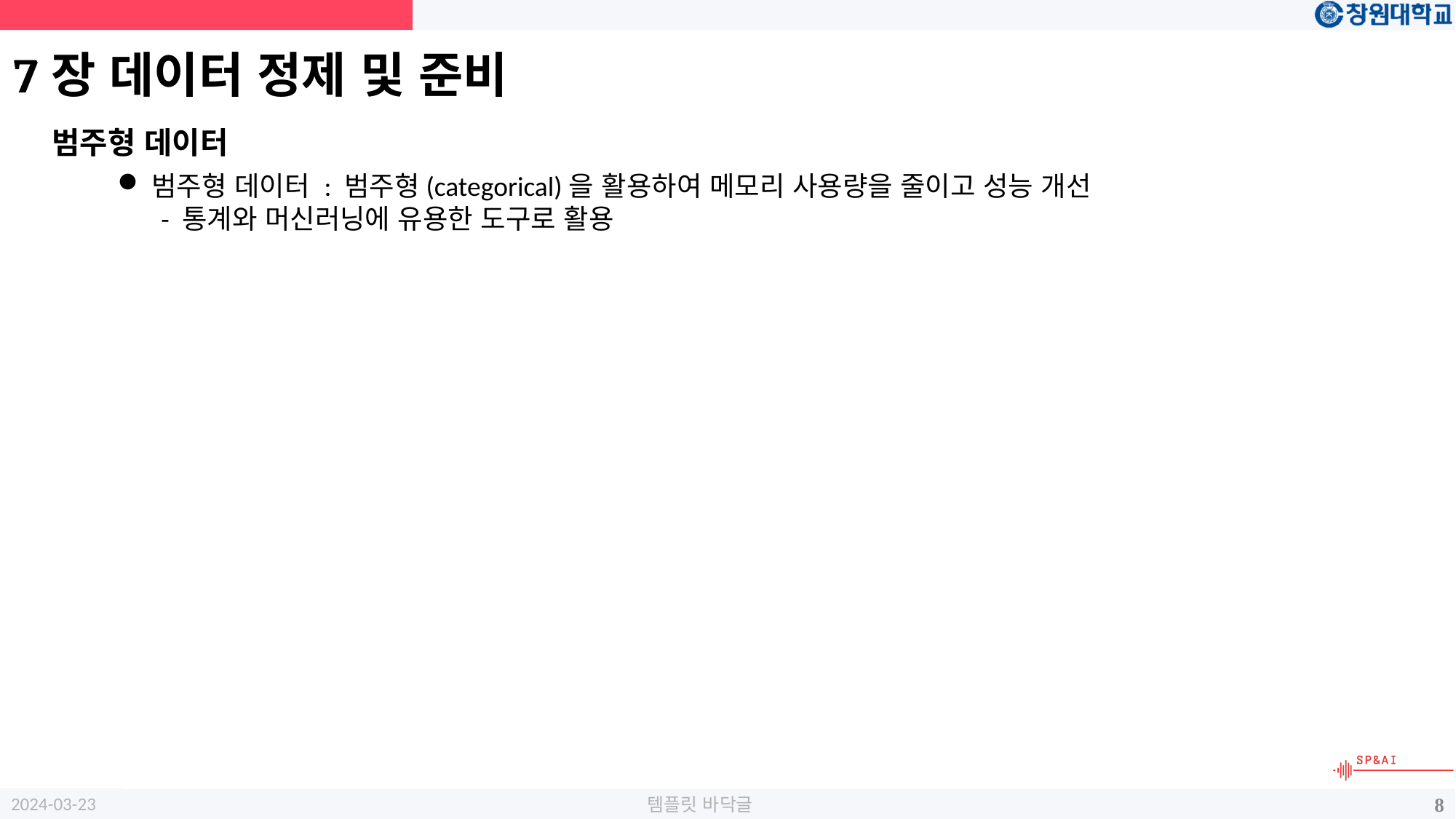

# 7장 데이터 정제 및 준비
범주형 데이터
범주형 데이터 : 범주형(categorical)을 활용하여 메모리 사용량을 줄이고 성능 개선
       - 통계와 머신러닝에 유용한 도구로 활용
2024-03-23
8
템플릿 바닥글